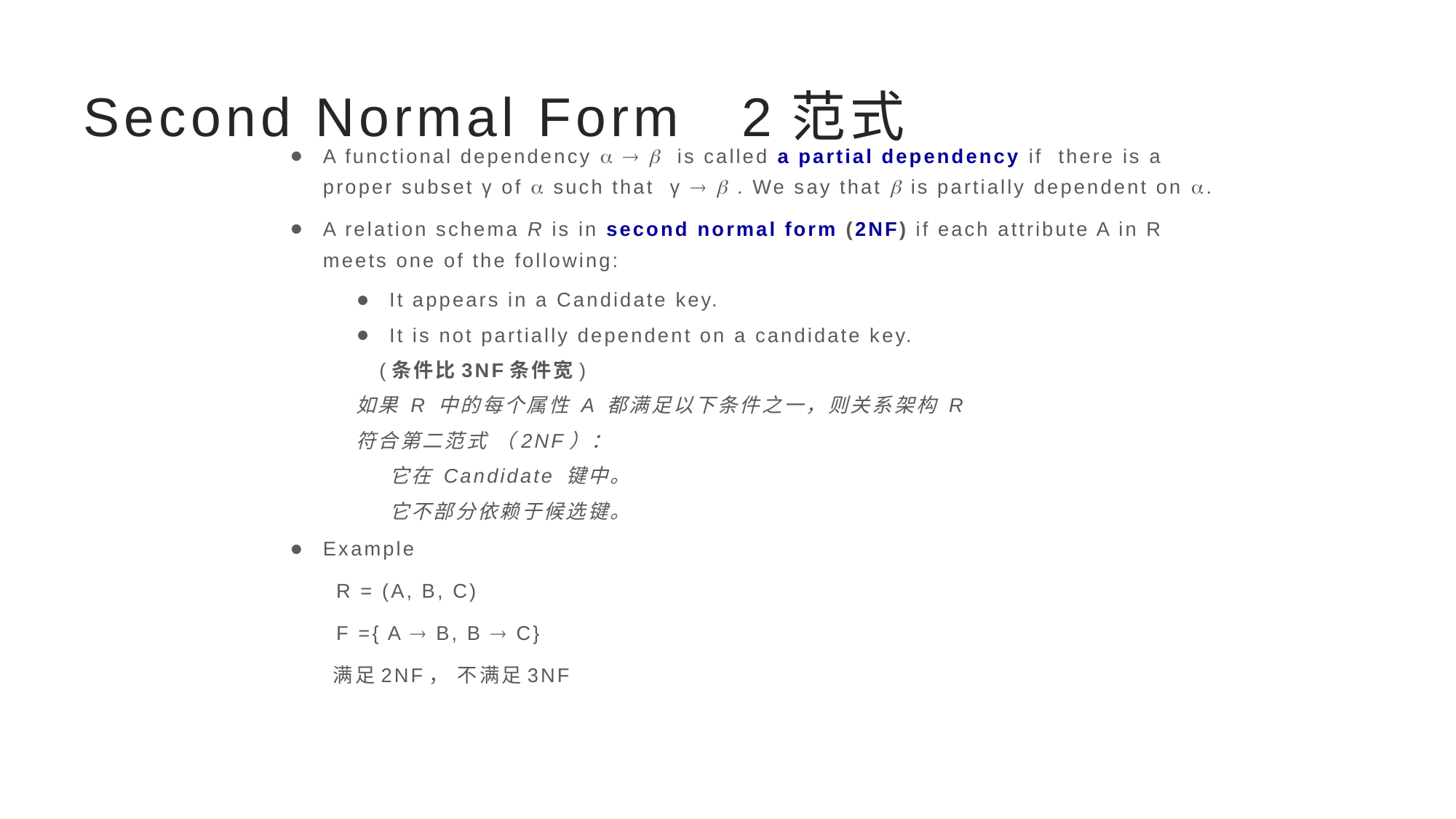

# Second Normal Form   2范式
A functional dependency α → β  is called a partial dependency if  there is a proper subset γ of α such that  γ → β . We say that β is partially dependent on α.
A relation schema R is in second normal form (2NF) if each attribute A in R meets one of the following:
It appears in a Candidate key.
It is not partially dependent on a candidate key.
   (条件比3NF条件宽)
如果 R 中的每个属性 A 都满足以下条件之一，则关系架构 R
符合第二范式 （2NF）：
它在 Candidate 键中。
它不部分依赖于候选键。
Example
      R = (A, B, C)
      F ={ A → B, B → C}
      满足2NF， 不满足3NF